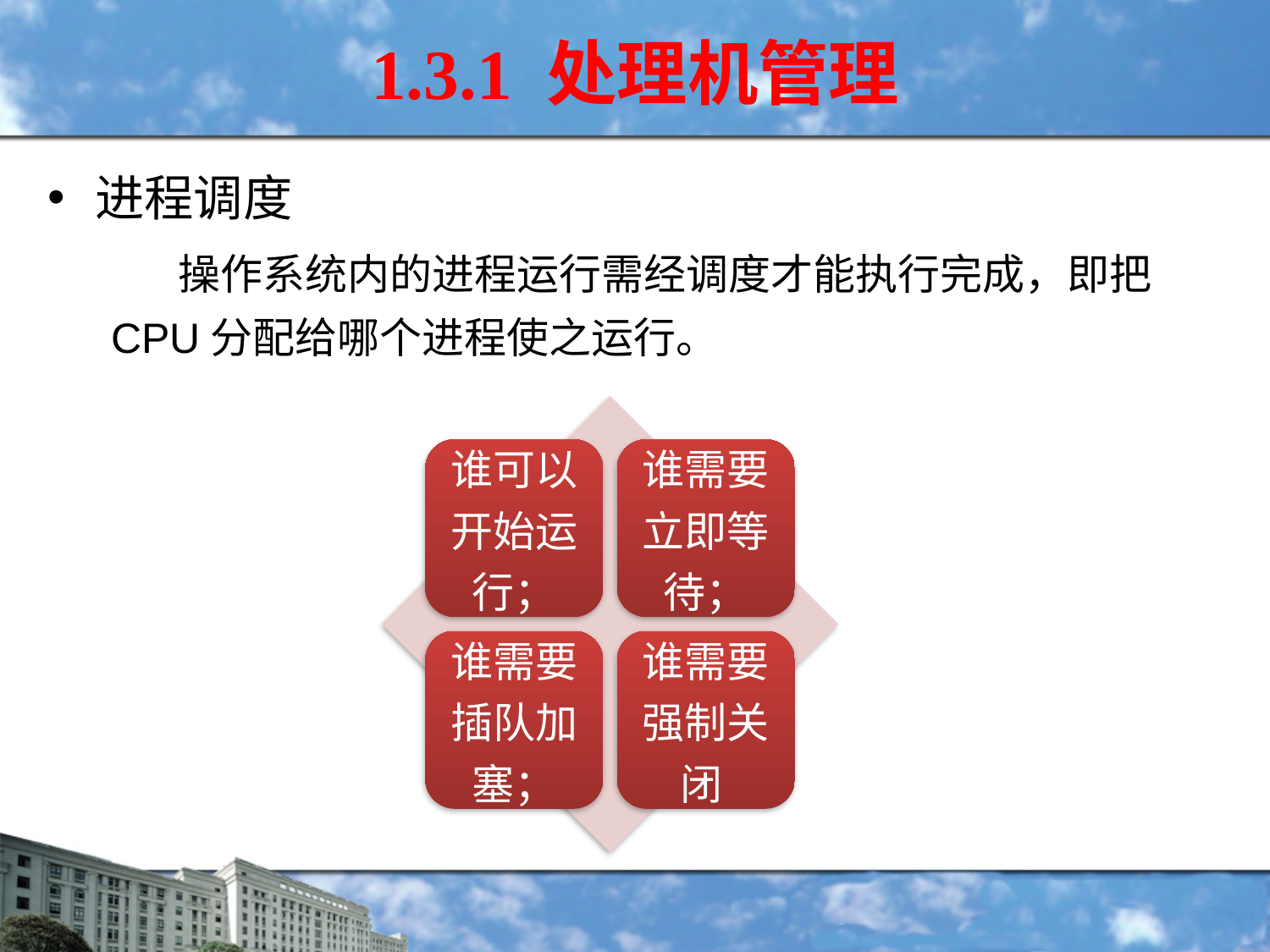

# 1.3.1 处理机管理
进程调度
      操作系统内的进程运行需经调度才能执行完成，即把CPU分配给哪个进程使之运行。

谁可以开始运行；
谁需要立即等待；
谁需要插队加塞；
谁需要强制关闭